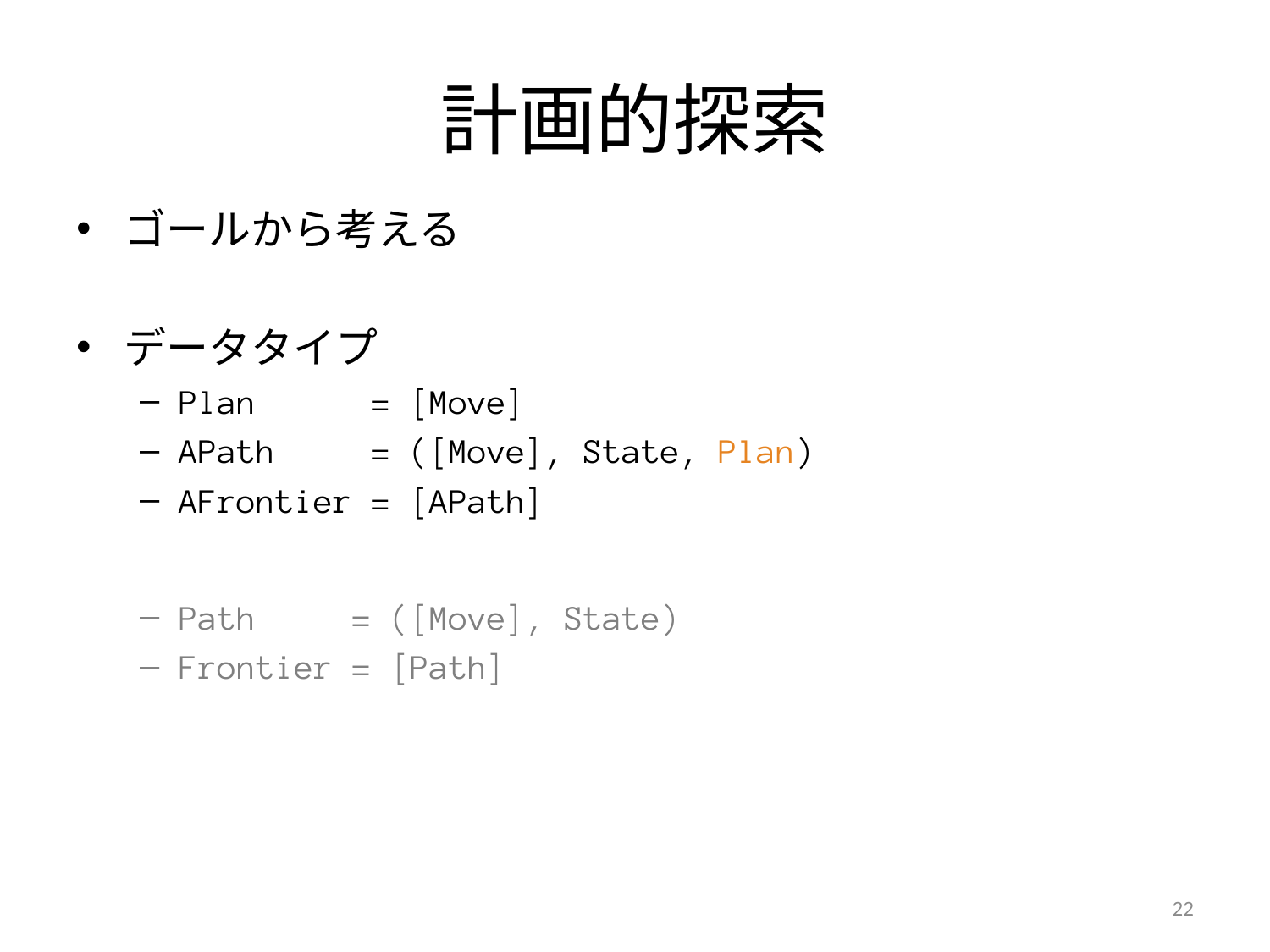

# 計画的探索
ゴールから考える

データタイプ
Plan      = [Move]
APath     = ([Move], State, Plan)
AFrontier = [APath]

Path     = ([Move], State)
Frontier = [Path]

22